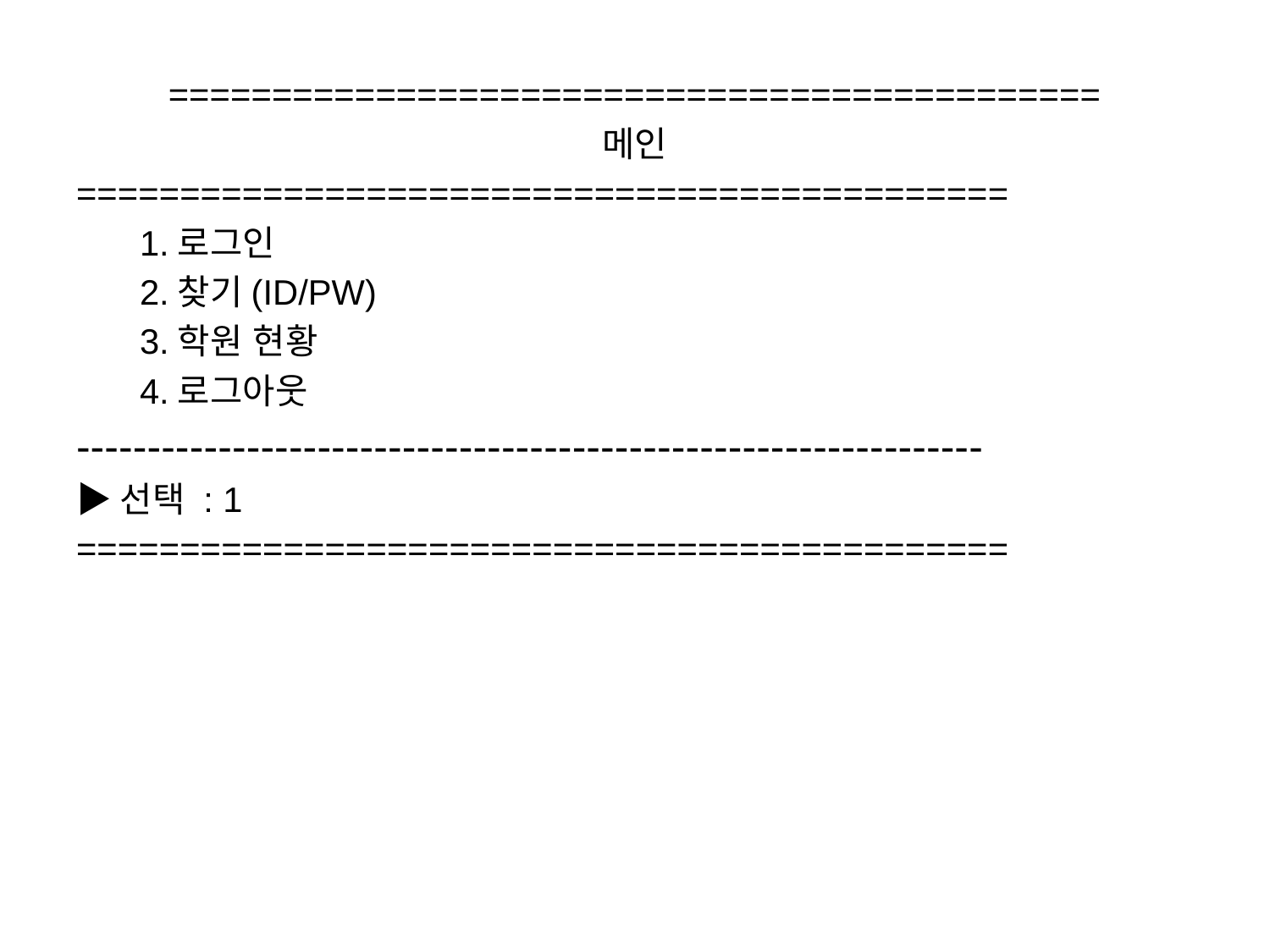

=============================================
메인
=============================================
1.로그인
2.찾기(ID/PW)
3.학원 현황
4.로그아웃
----------------------------------------------------------------
▶선택 : 1
=============================================